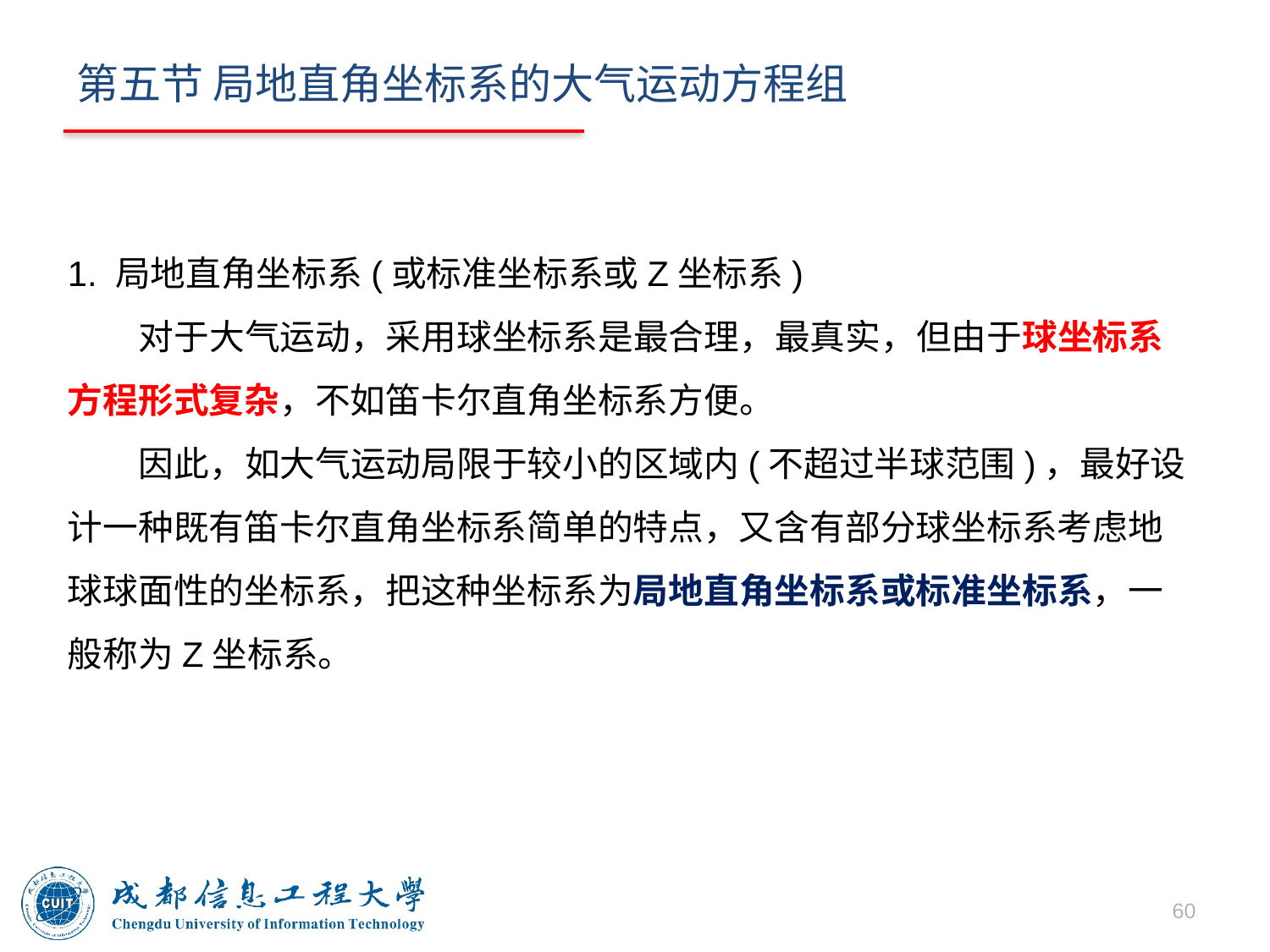

# 第五节 局地直角坐标系的大气运动方程组
1. 局地直角坐标系(或标准坐标系或Z坐标系)
        对于大气运动，采用球坐标系是最合理，最真实，但由于球坐标系方程形式复杂，不如笛卡尔直角坐标系方便。
        因此，如大气运动局限于较小的区域内(不超过半球范围)，最好设计一种既有笛卡尔直角坐标系简单的特点，又含有部分球坐标系考虑地球球面性的坐标系，把这种坐标系为局地直角坐标系或标准坐标系，一般称为Z坐标系。
60